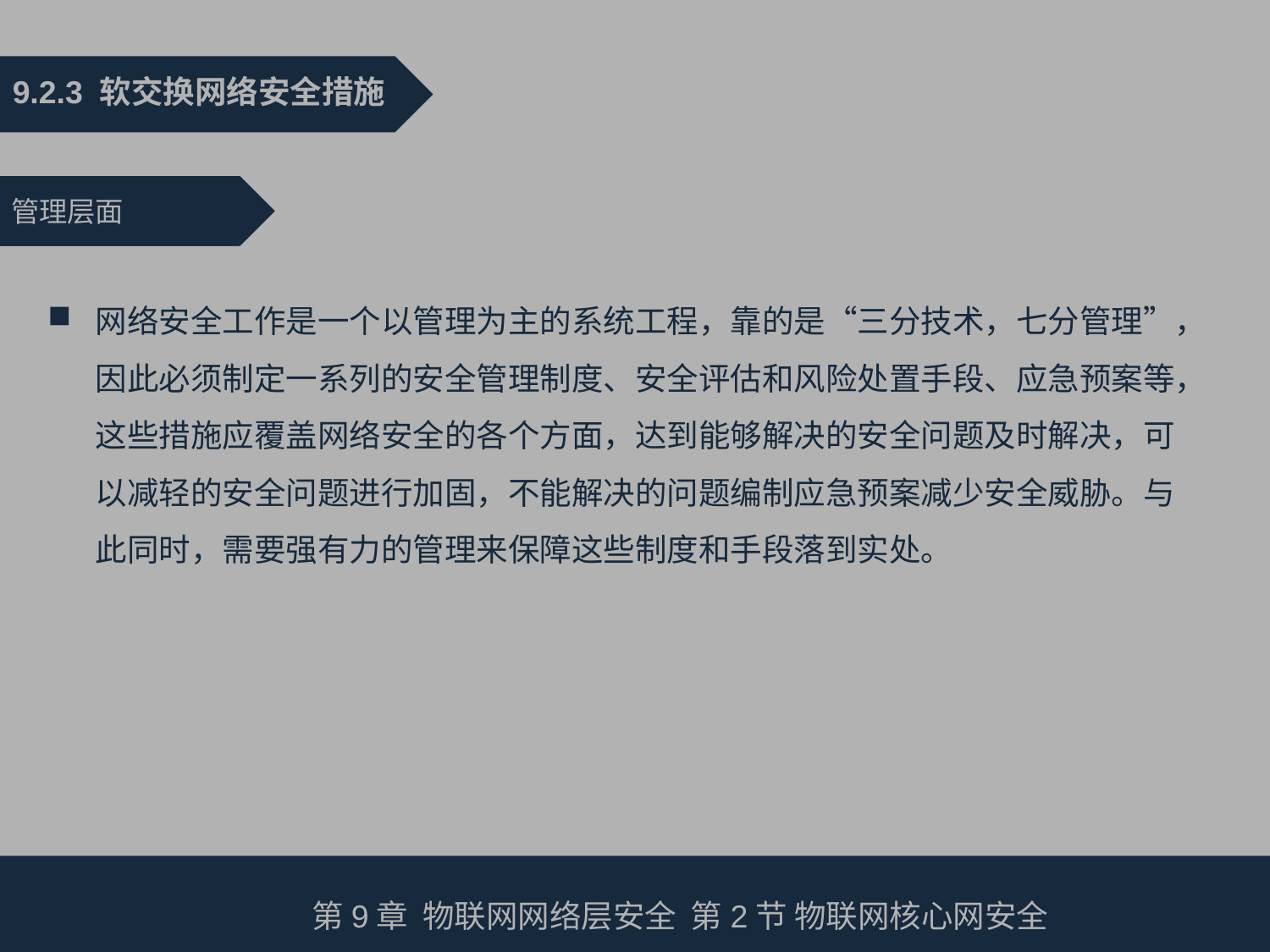

9.2.3 软交换网络安全措施
管理层面
网络安全工作是一个以管理为主的系统工程，靠的是“三分技术，七分管理”，因此必须制定一系列的安全管理制度、安全评估和风险处置手段、应急预案等，这些措施应覆盖网络安全的各个方面，达到能够解决的安全问题及时解决，可以减轻的安全问题进行加固，不能解决的问题编制应急预案减少安全威胁。与此同时，需要强有力的管理来保障这些制度和手段落到实处。
第9章  物联网网络层安全  第2节 物联网核心网安全